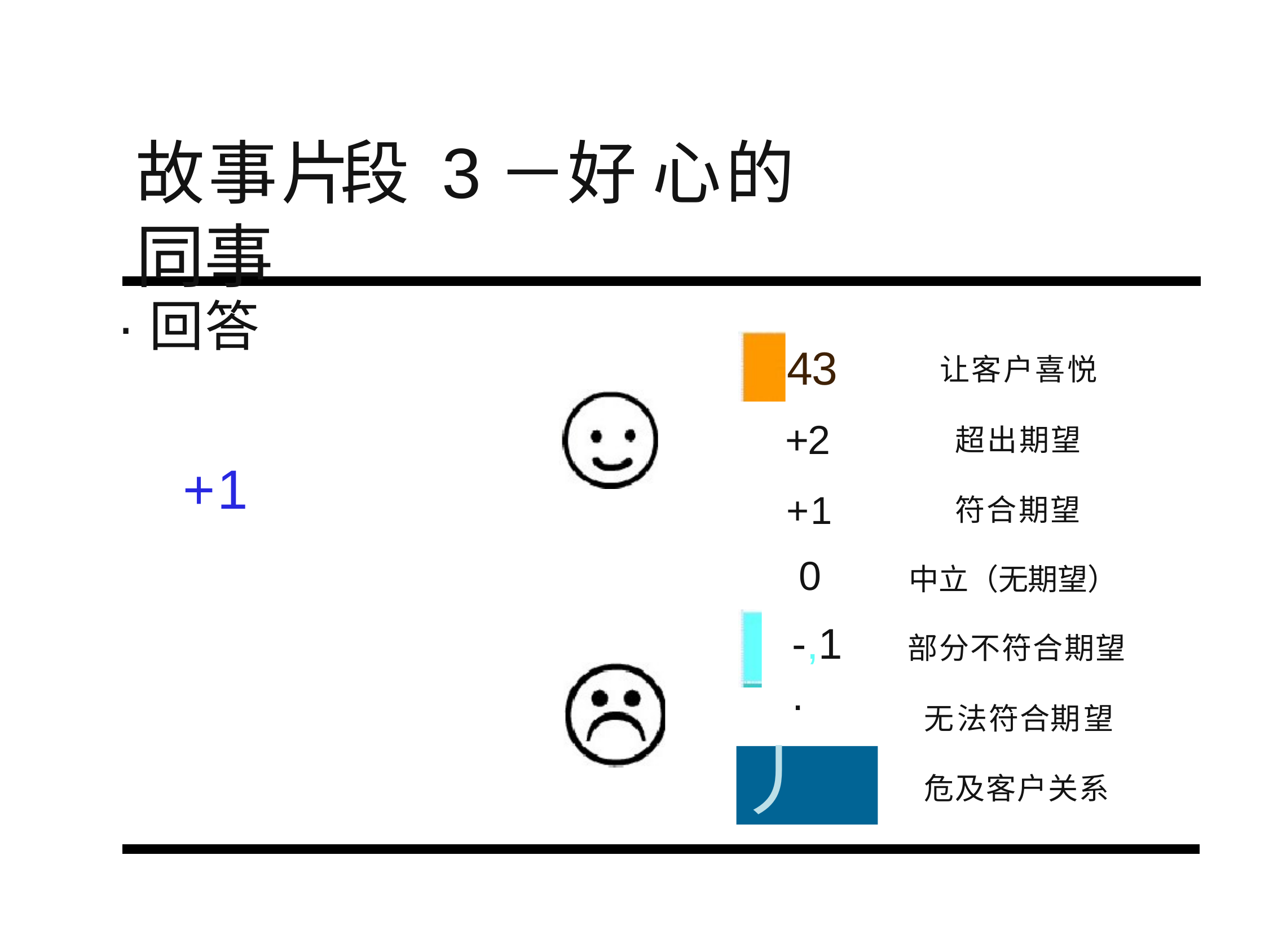

# 故事片段 3－好 心的同事

·回答
43
+2
+1
0
-,1.
了

让客户喜悦

超出期望
+1
符合期望
中立（无期望）

部分不符合期望

无法符合期望
丿
危及客户关系